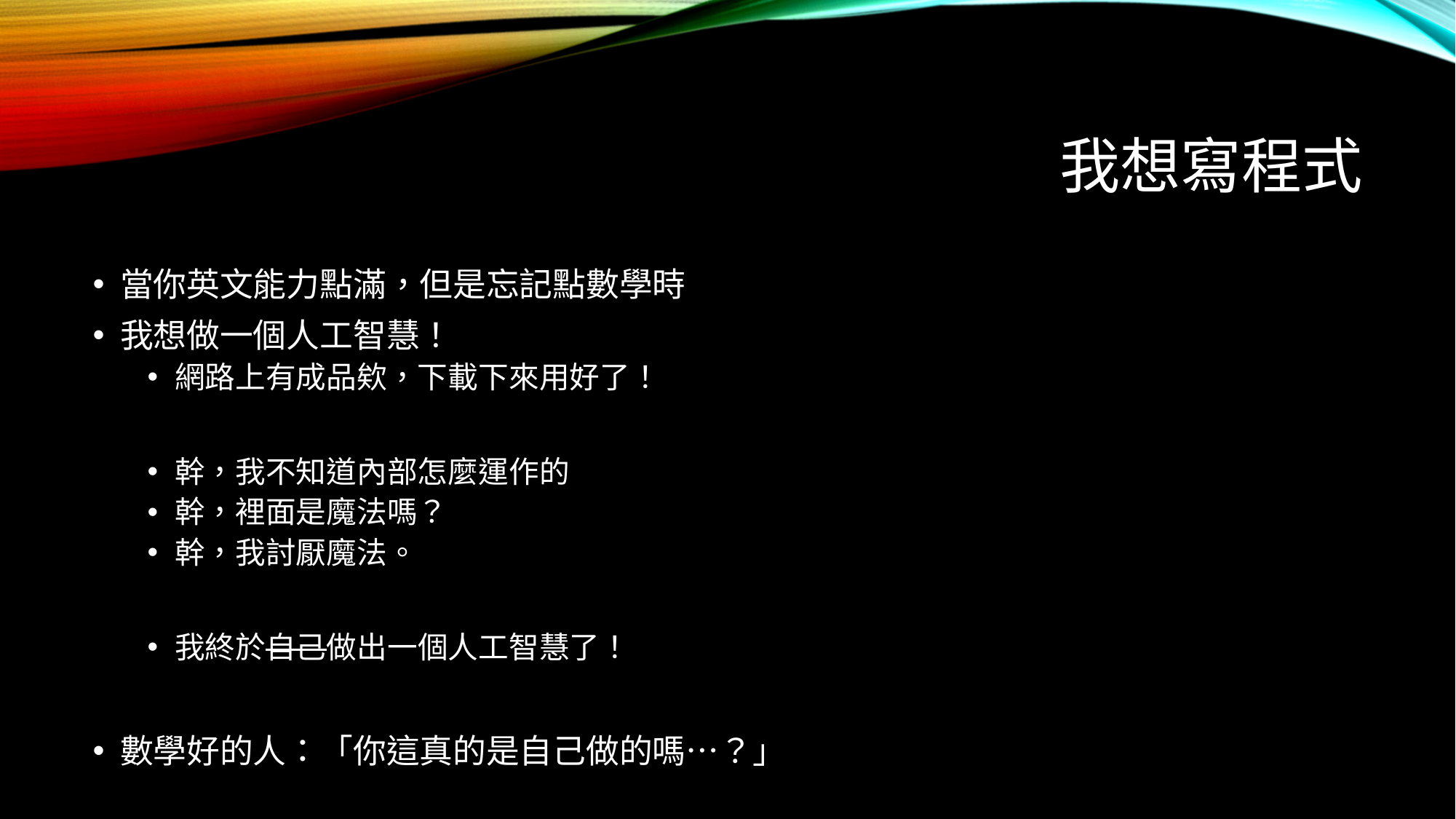

# 我想寫程式
當你英文能力點滿，但是忘記點數學時
我想做一個人工智慧！
網路上有成品欸，下載下來用好了！

幹，我不知道內部怎麼運作的
幹，裡面是魔法嗎？
幹，我討厭魔法。

我終於自己做出一個人工智慧了！

數學好的人：「你這真的是自己做的嗎…？」